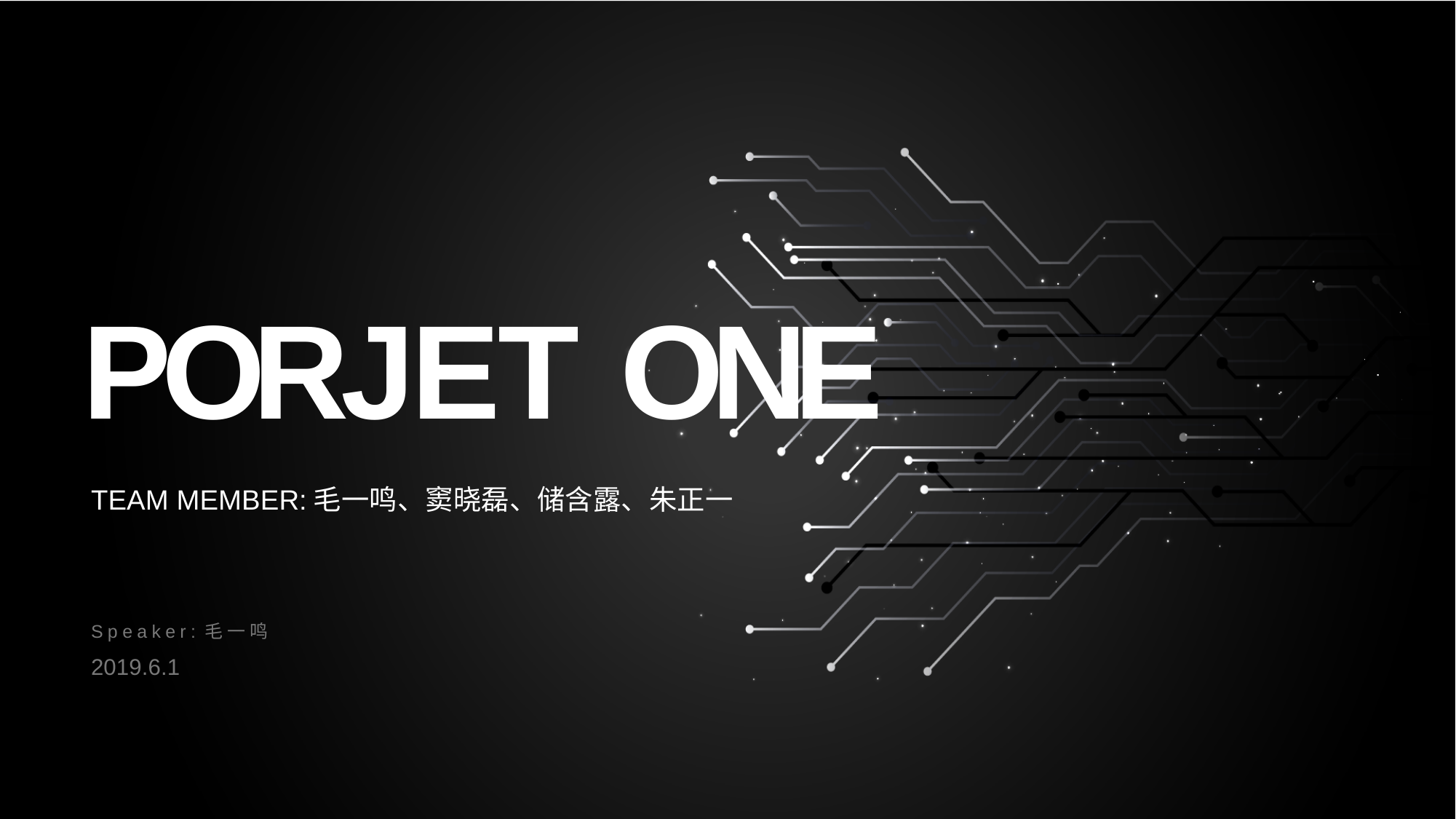

P
O
R
J
E
T
O
N
E
TEAM MEMBER:毛一鸣、窦晓磊、储含露、朱正一

Speaker:毛一鸣
2019.6.1